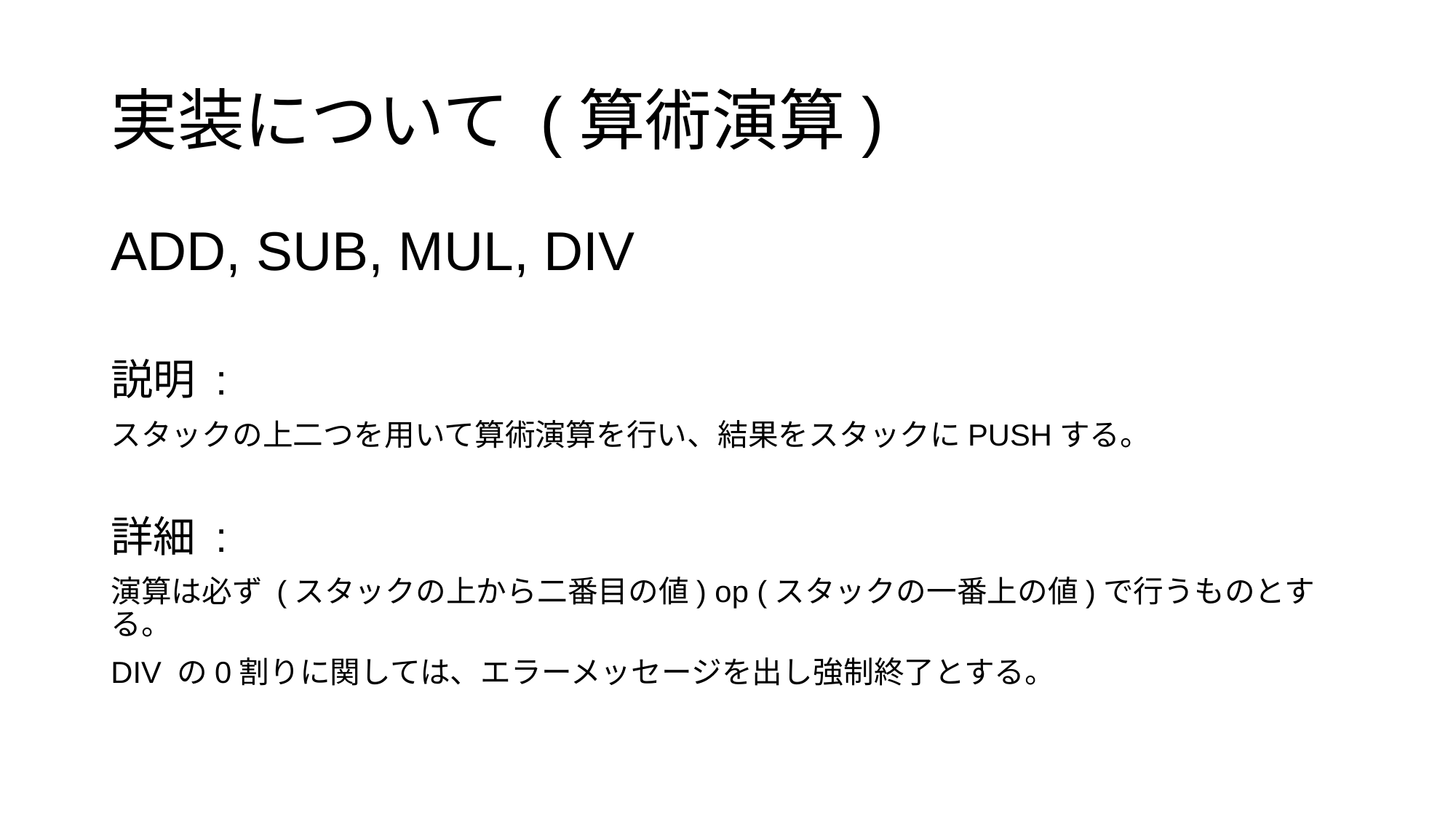

# 実装について (算術演算)
ADD, SUB, MUL, DIV

説明 :
スタックの上二つを用いて算術演算を行い、結果をスタックにPUSHする。

詳細 :
演算は必ず (スタックの上から二番目の値) op (スタックの一番上の値)で行うものとする。
DIV の0割りに関しては、エラーメッセージを出し強制終了とする。